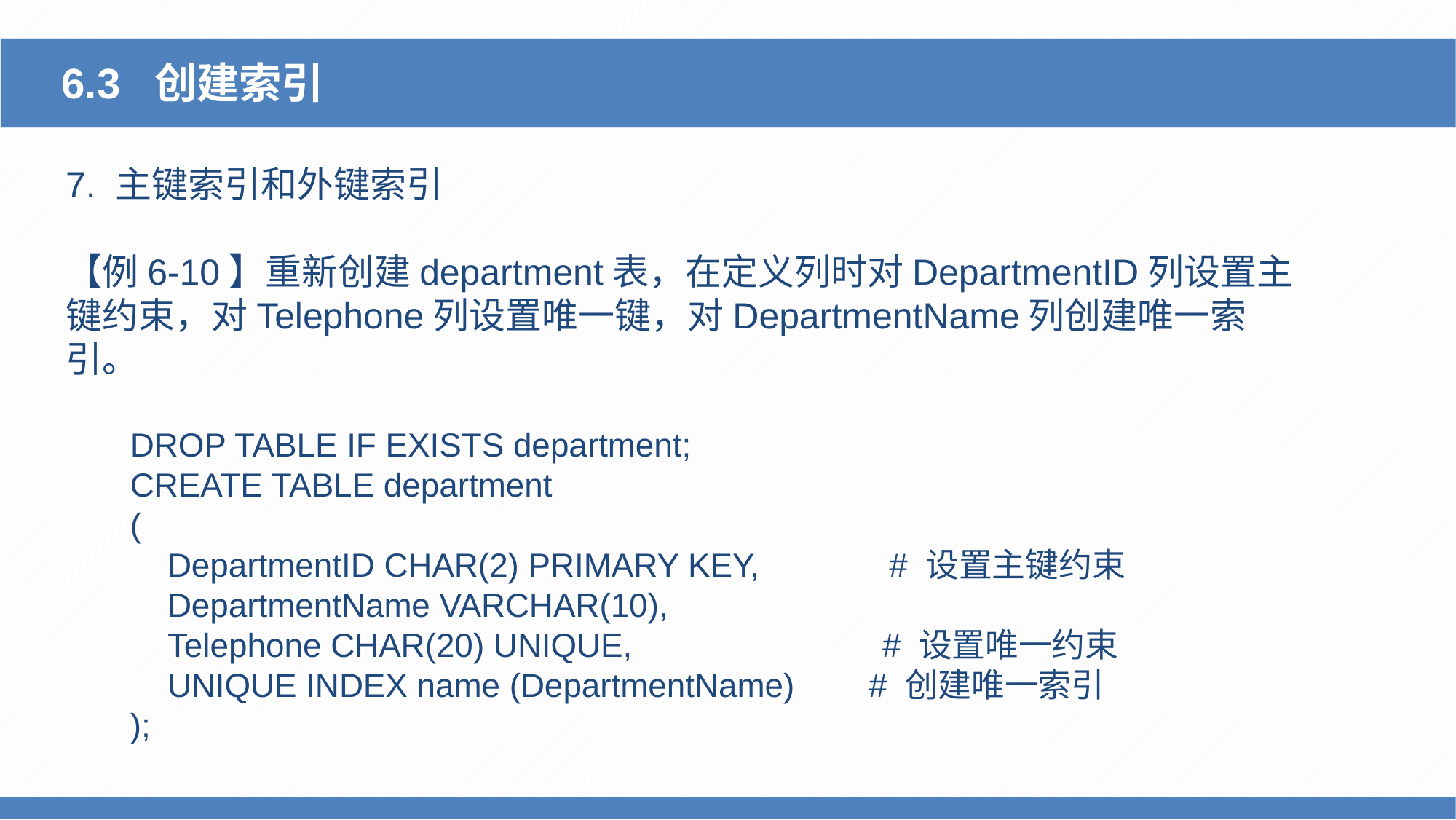

6.3  创建索引
7. 主键索引和外键索引

【例6-10】重新创建department表，在定义列时对DepartmentID列设置主键约束，对Telephone列设置唯一键，对DepartmentName列创建唯一索引。

DROP TABLE IF EXISTS department;
CREATE TABLE department
(
    DepartmentID CHAR(2) PRIMARY KEY,              # 设置主键约束
    DepartmentName VARCHAR(10),
    Telephone CHAR(20) UNIQUE,                           # 设置唯一约束
    UNIQUE INDEX name (DepartmentName)        # 创建唯一索引
);